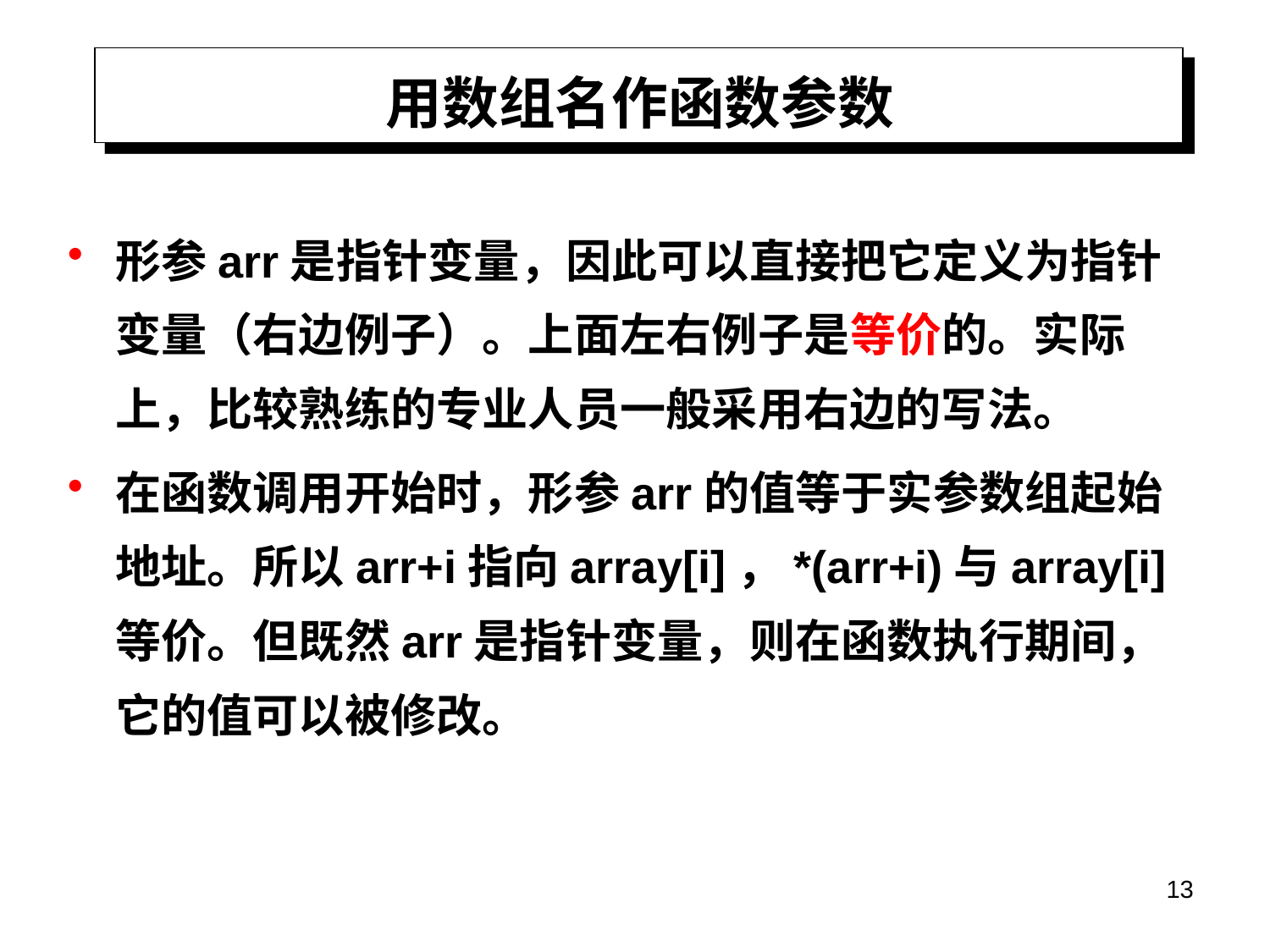

# 用数组名作函数参数
形参arr是指针变量，因此可以直接把它定义为指针变量（右边例子）。上面左右例子是等价的。实际上，比较熟练的专业人员一般采用右边的写法。
在函数调用开始时，形参arr的值等于实参数组起始地址。所以arr+i指向array[i]，*(arr+i)与array[i]等价。但既然arr是指针变量，则在函数执行期间，它的值可以被修改。
13